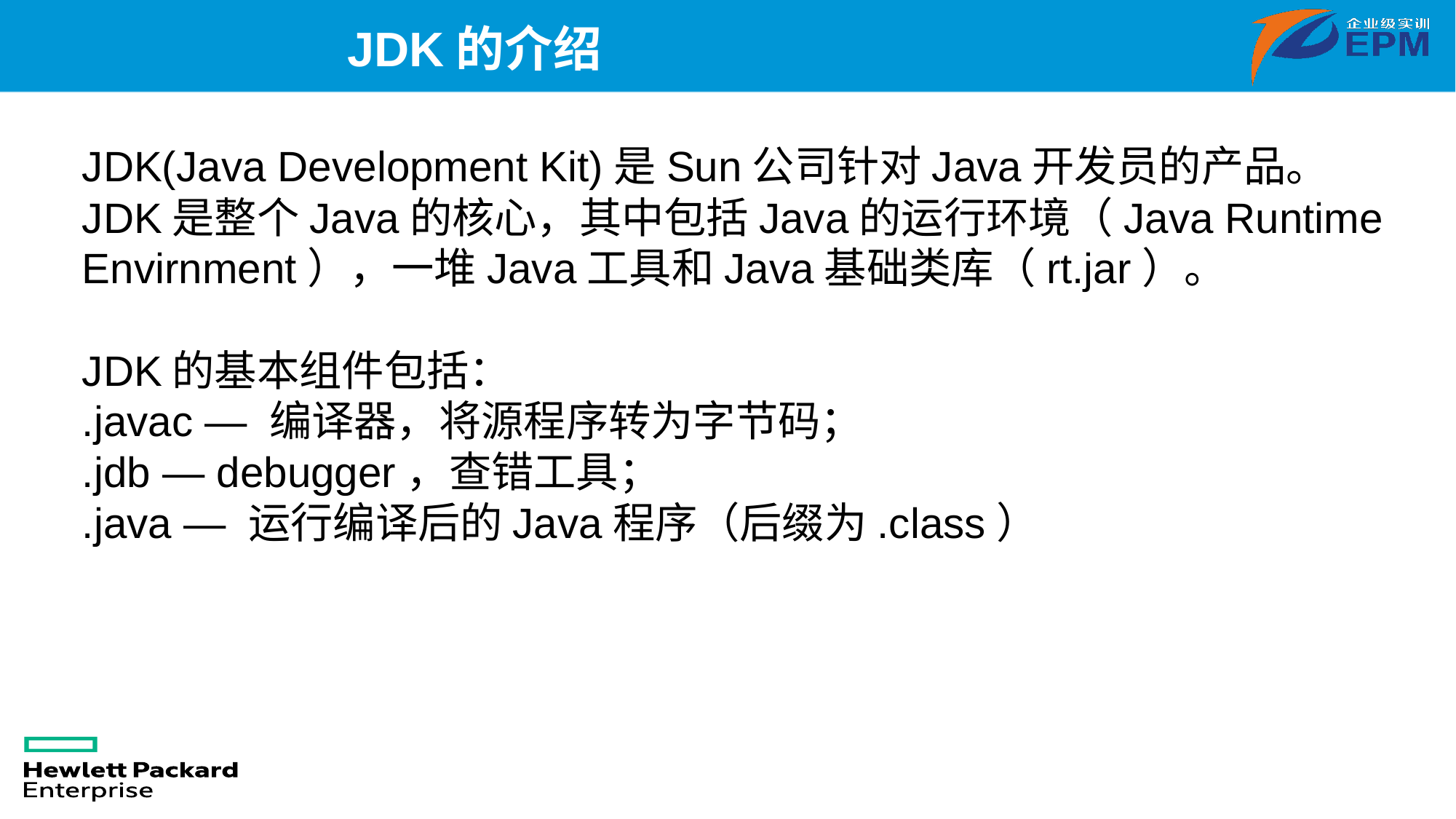

JDK的介绍
JDK(Java Development Kit)是Sun公司针对Java开发员的产品。
JDK是整个Java的核心，其中包括Java的运行环境（Java Runtime Envirnment），一堆Java工具和Java基础类库（rt.jar）。

JDK的基本组件包括：
.javac — 编译器，将源程序转为字节码；
.jdb — debugger，查错工具；
.java — 运行编译后的Java程序（后缀为.class）